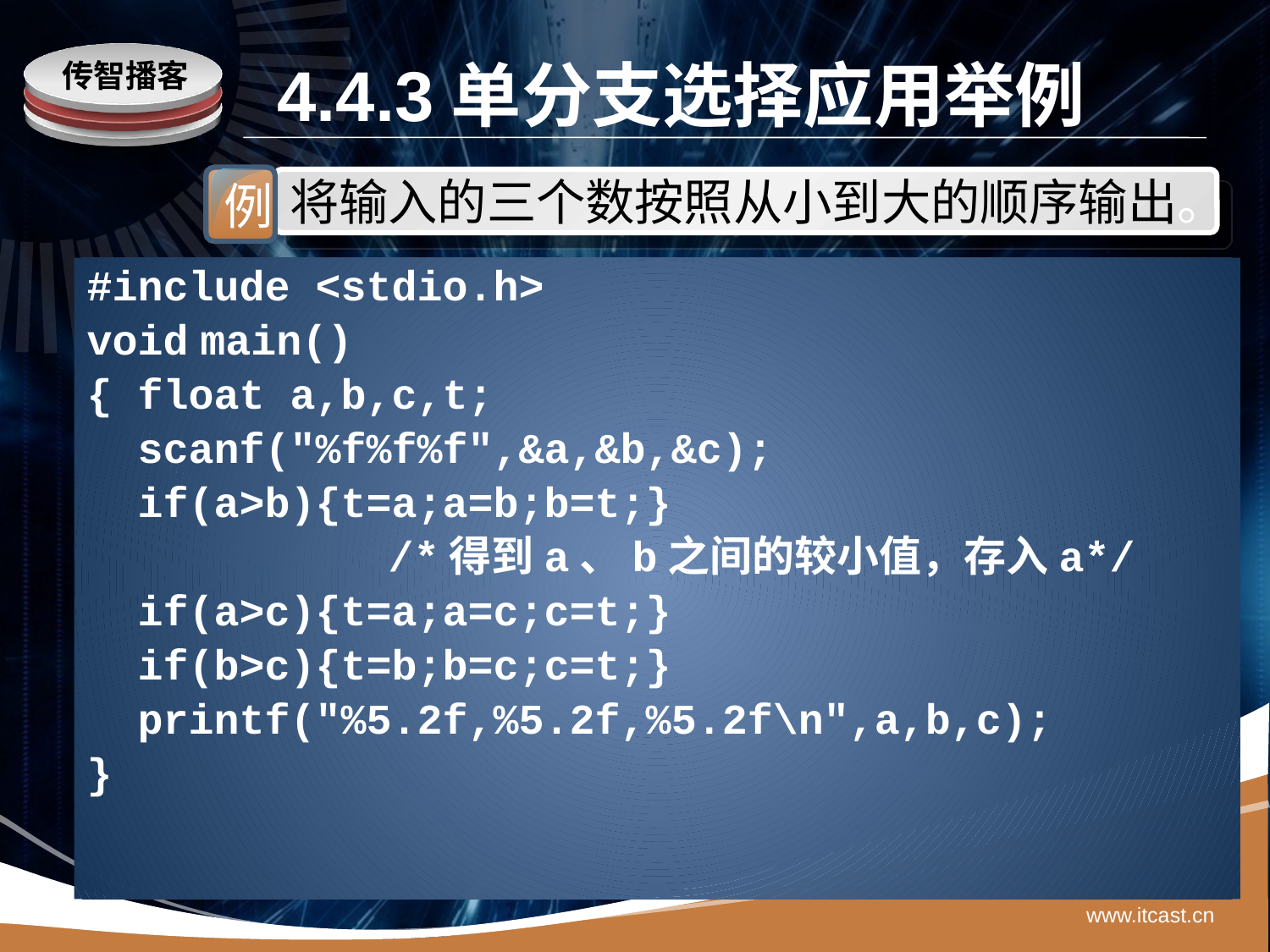

# 4.4.3单分支选择应用举例

例
将输入的三个数按照从小到大的顺序输出。
#include <stdio.h>
void main()
{ float a,b,c,t;
  scanf("%f%f%f",&a,&b,&c);
  if(a>b){t=a;a=b;b=t;}
			/*得到a、b之间的较小值，存入a*/
  if(a>c){t=a;a=c;c=t;}
  if(b>c){t=b;b=c;c=t;}
  printf("%5.2f,%5.2f,%5.2f\n",a,b,c);
}
www.itcast.cn